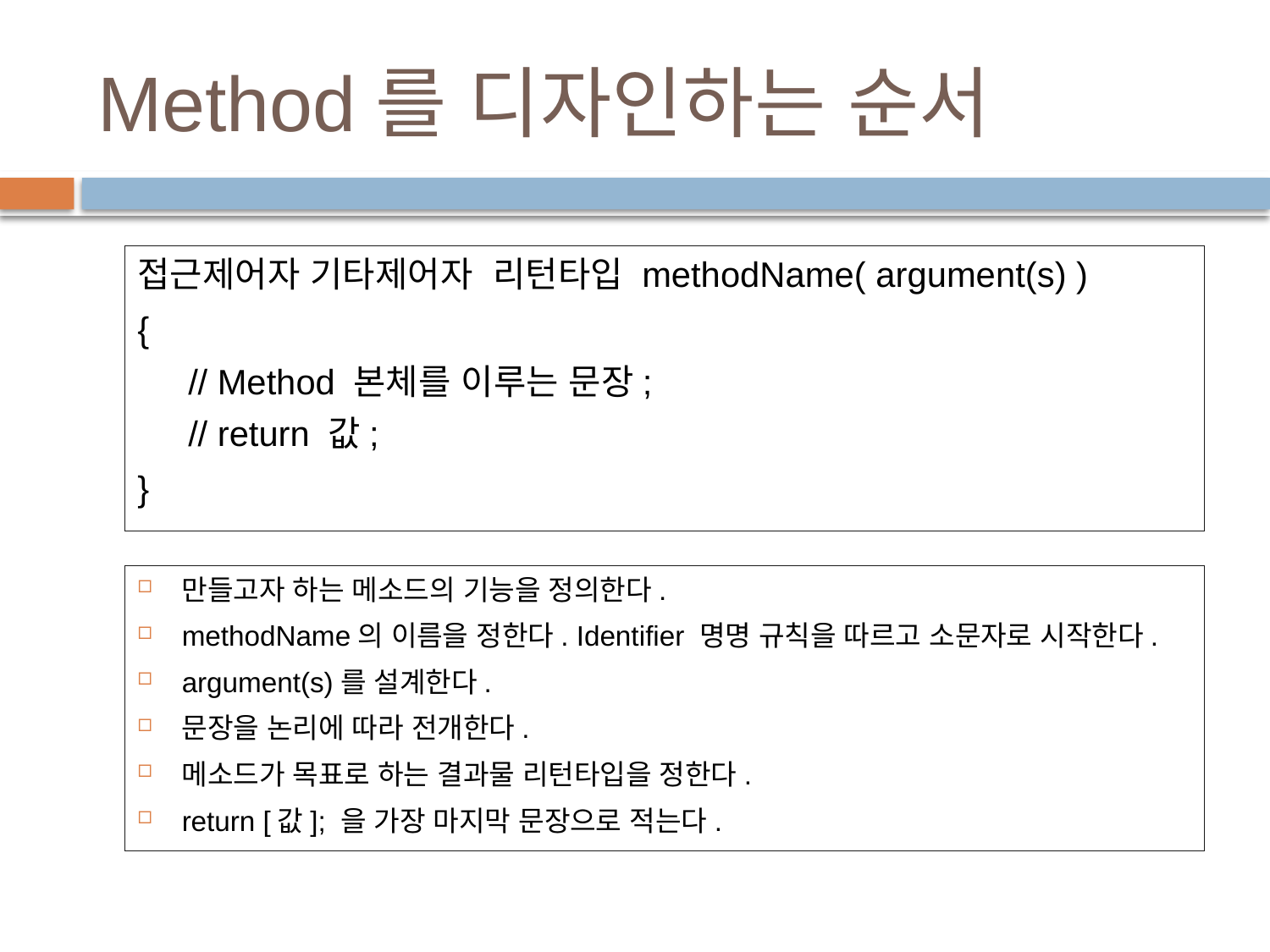

# Method를 디자인하는 순서
접근제어자 기타제어자  리턴타입 methodName( argument(s) )
{
// Method 본체를 이루는 문장;
// return 값;
}
만들고자 하는 메소드의 기능을 정의한다.
methodName의 이름을 정한다. Identifier 명명 규칙을 따르고 소문자로 시작한다.
argument(s)를 설계한다.
문장을 논리에 따라 전개한다.
메소드가 목표로 하는 결과물 리턴타입을 정한다.
return [값]; 을 가장 마지막 문장으로 적는다.